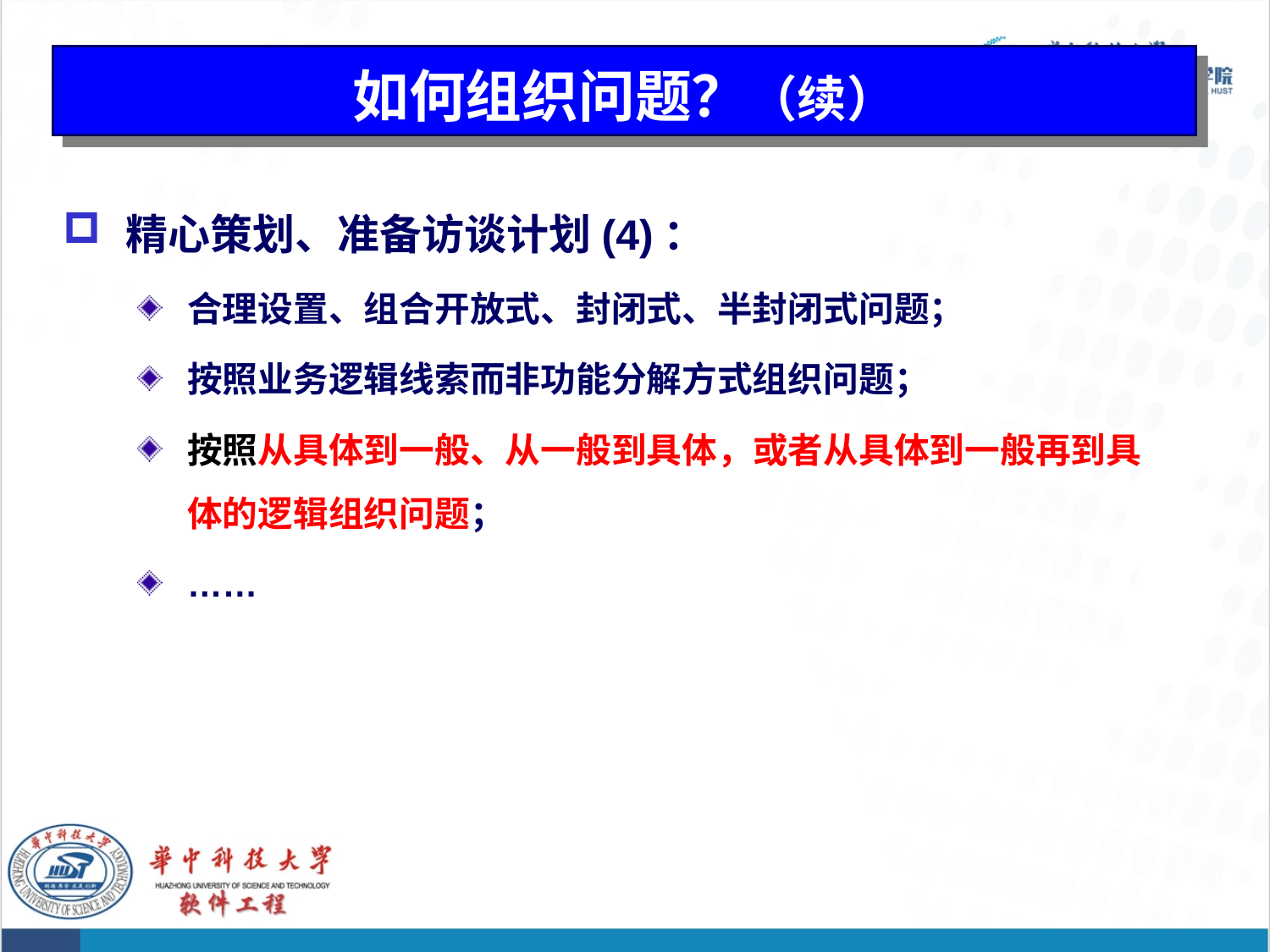

# 如何组织问题？（续）
精心策划、准备访谈计划(4)：
合理设置、组合开放式、封闭式、半封闭式问题；
按照业务逻辑线索而非功能分解方式组织问题；
按照从具体到一般、从一般到具体，或者从具体到一般再到具体的逻辑组织问题；
……